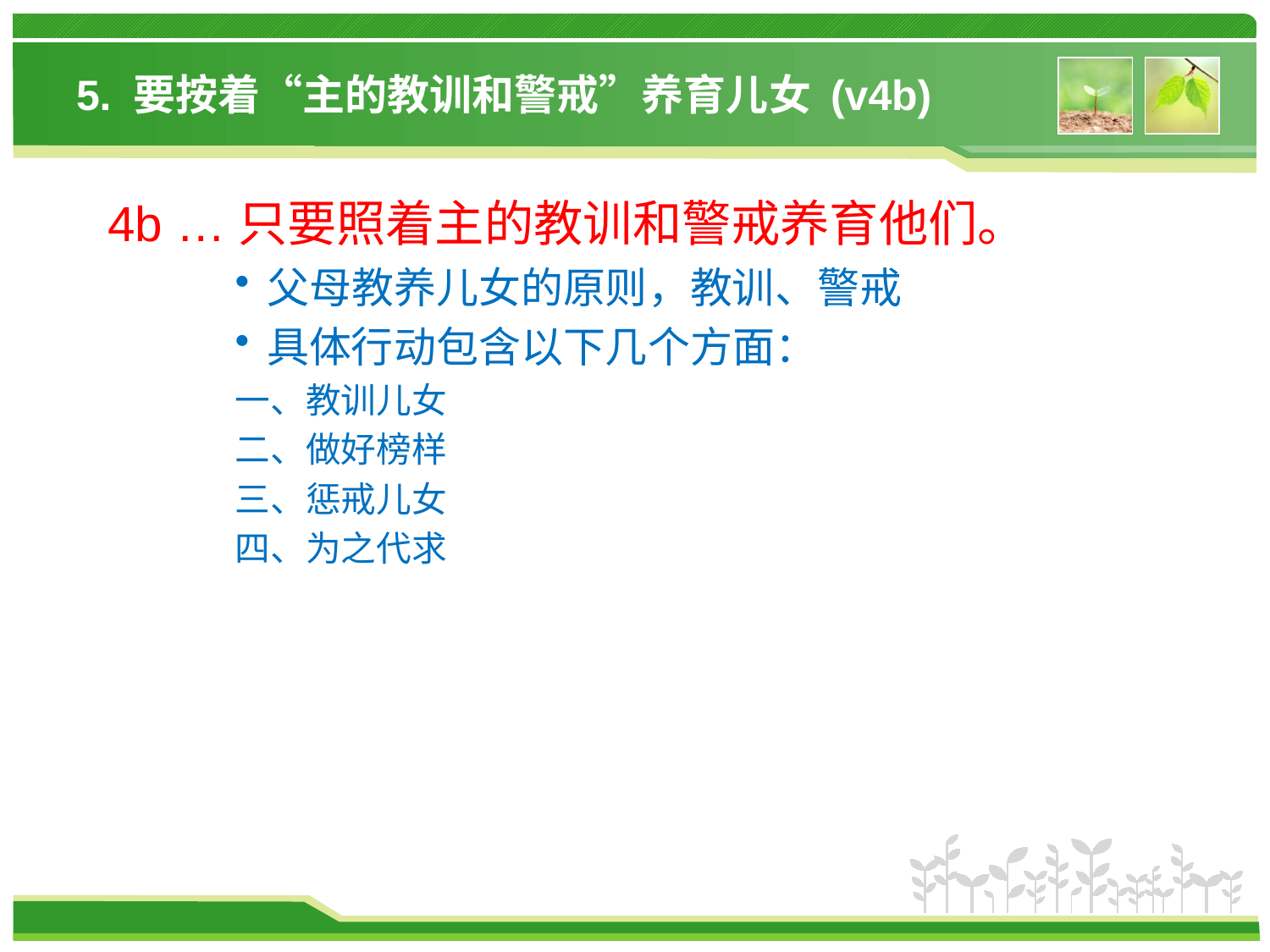

# 5. 要按着“主的教训和警戒”养育儿女 (v4b)
4b …只要照着主的教训和警戒养育他们。
父母教养儿女的原则，教训、警戒
具体行动包含以下几个方面：
一、教训儿女
二、做好榜样
三、惩戒儿女
四、为之代求